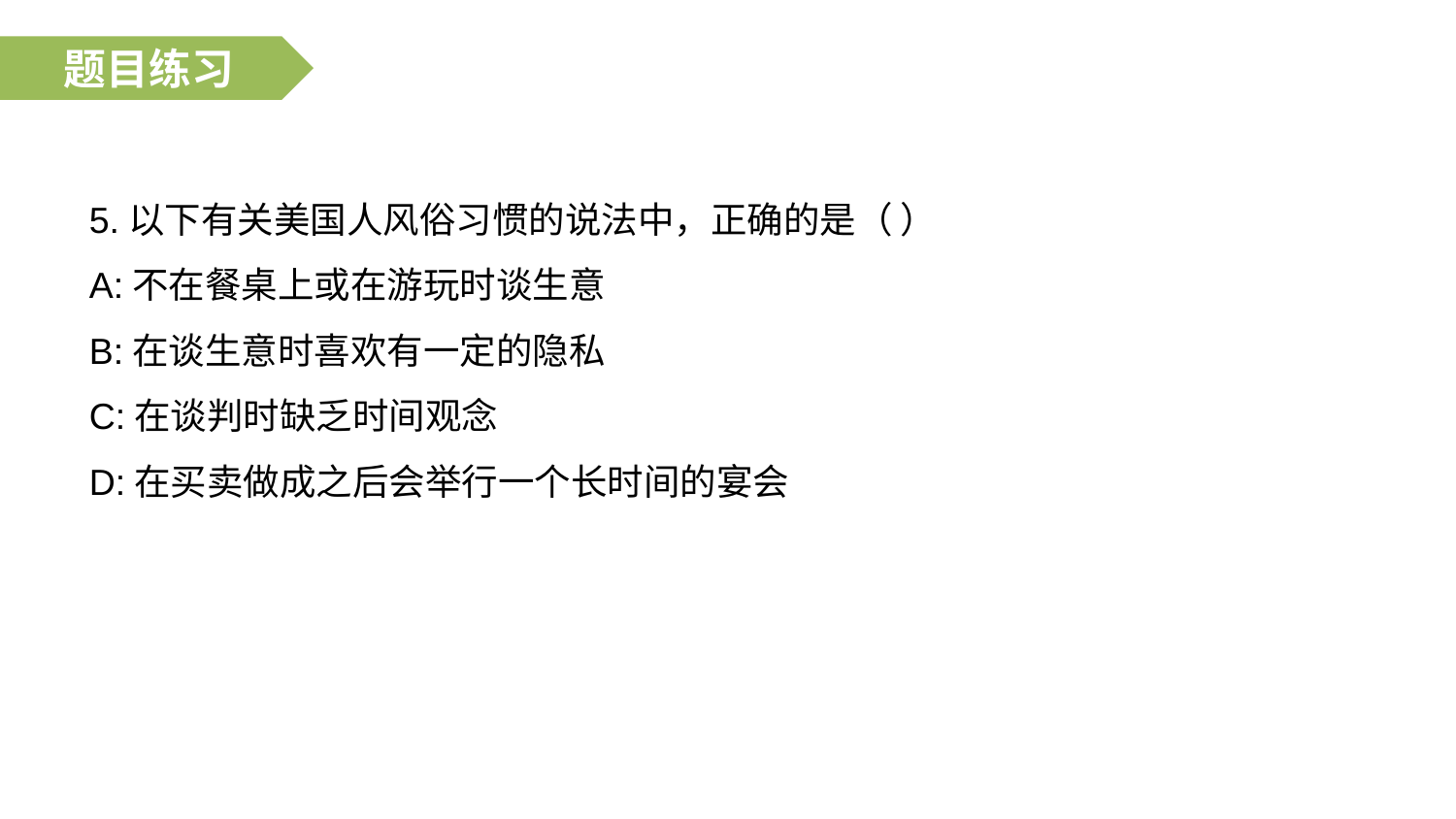

题目练习
5.以下有关美国人风俗习惯的说法中，正确的是（ ）
A:不在餐桌上或在游玩时谈生意
B:在谈生意时喜欢有一定的隐私
C:在谈判时缺乏时间观念
D:在买卖做成之后会举行一个长时间的宴会